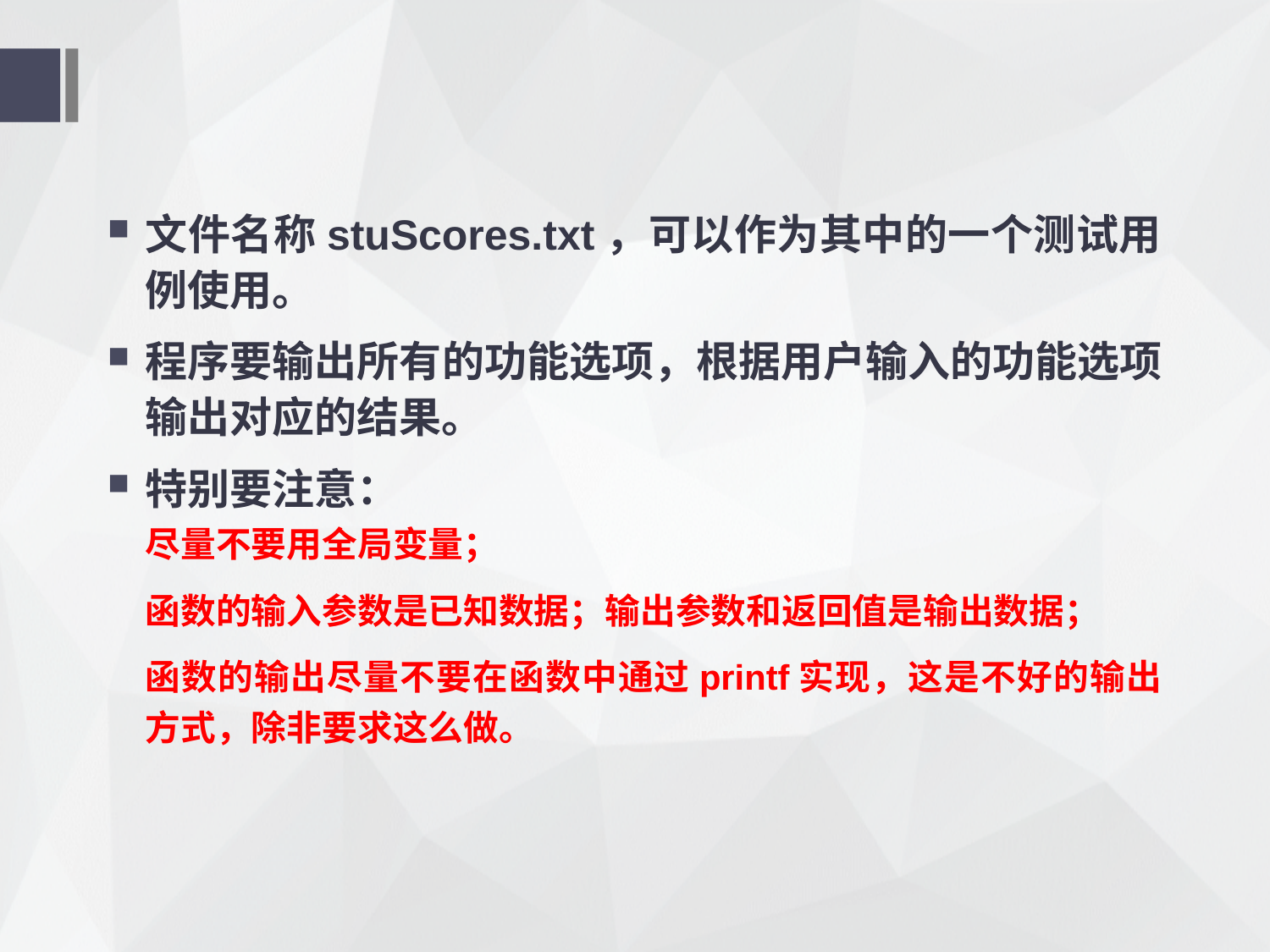

文件名称stuScores.txt，可以作为其中的一个测试用例使用。
程序要输出所有的功能选项，根据用户输入的功能选项输出对应的结果。
特别要注意：
尽量不要用全局变量；
函数的输入参数是已知数据；输出参数和返回值是输出数据；
函数的输出尽量不要在函数中通过printf实现，这是不好的输出方式，除非要求这么做。